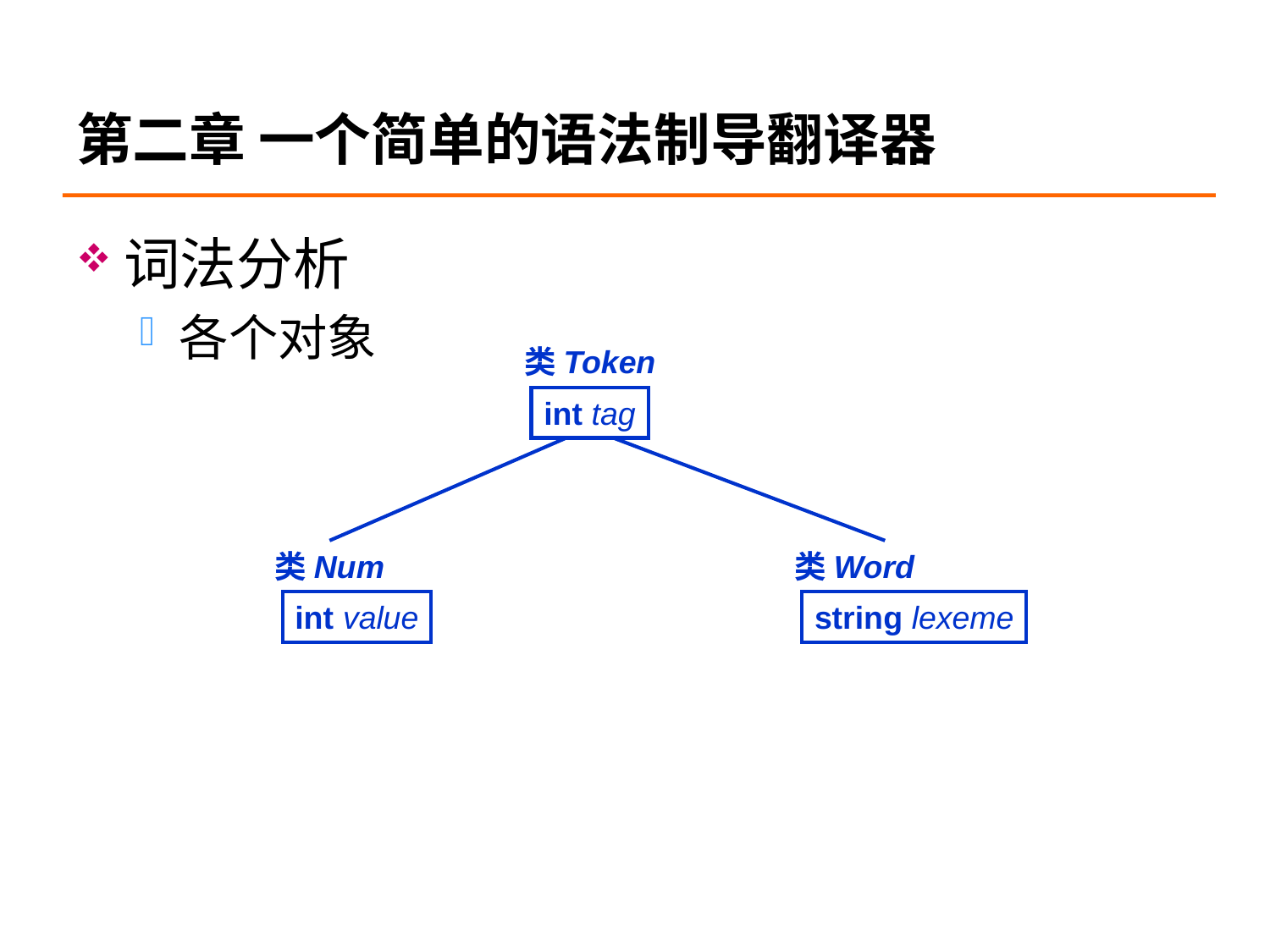

# 第二章 一个简单的语法制导翻译器
词法分析
各个对象
类Token
int tag
类Num
类Word
int value
string lexeme